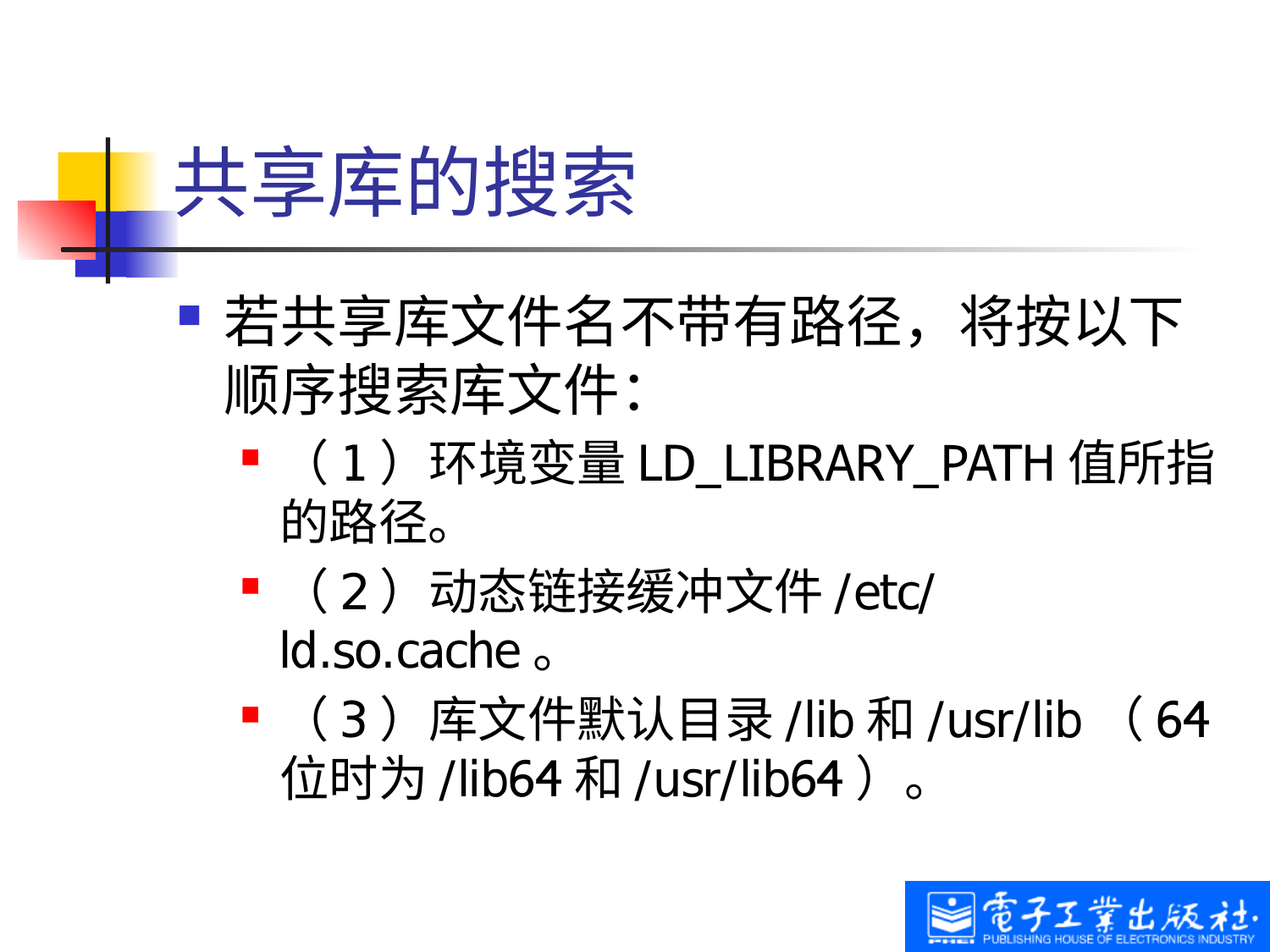

# 共享库的搜索
若共享库文件名不带有路径，将按以下顺序搜索库文件：
（1）环境变量LD_LIBRARY_PATH值所指的路径。
（2）动态链接缓冲文件/etc/ld.so.cache。
（3）库文件默认目录/lib和/usr/lib（64位时为/lib64和/usr/lib64）。